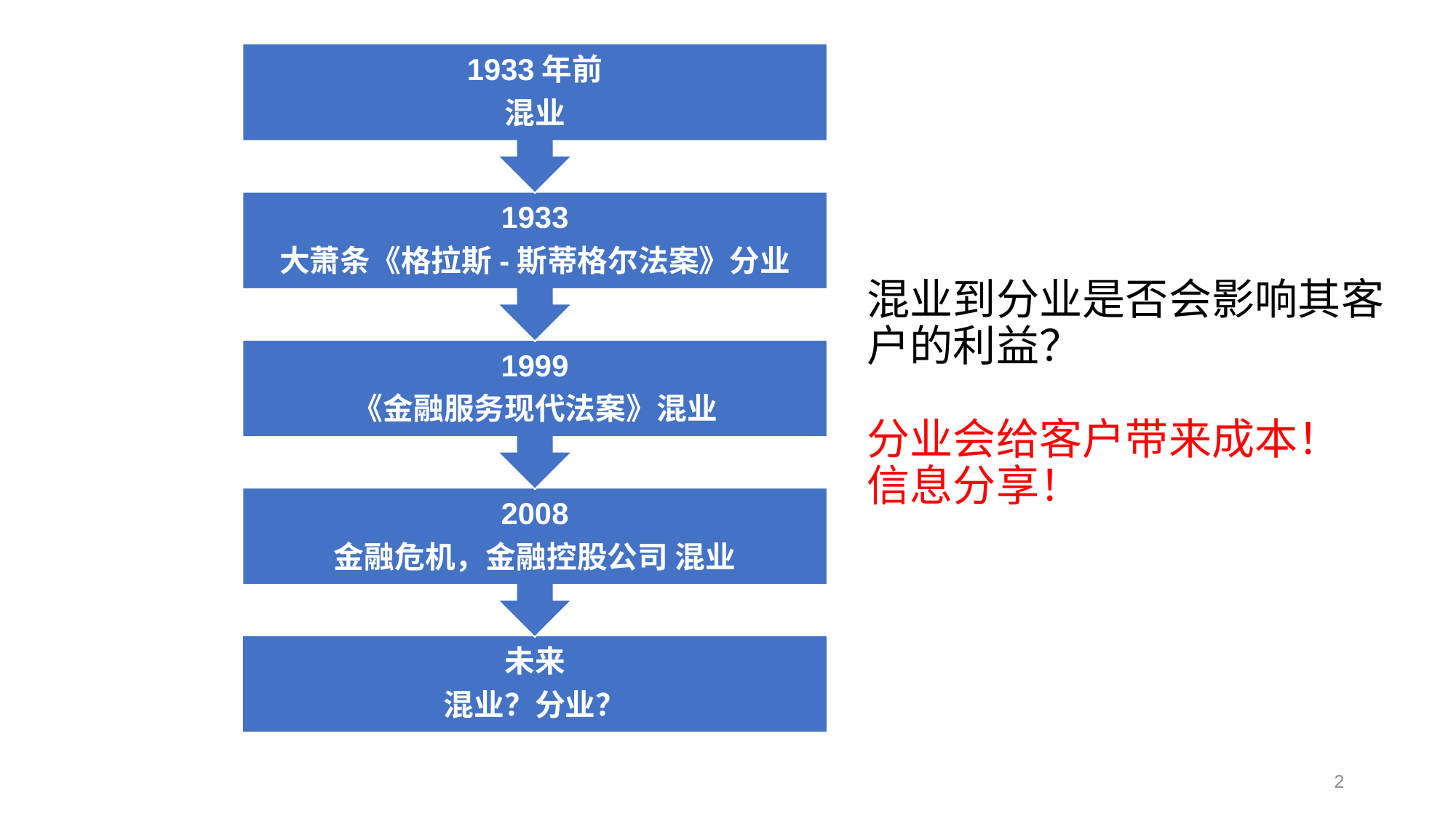

未来
混业？分业？
2008
金融危机，金融控股公司 混业
1999
《金融服务现代法案》混业
1933
大萧条《格拉斯-斯蒂格尔法案》分业
1933年前
混业
# 混业到分业是否会影响其客户的利益？ 分业会给客户带来成本！ 信息分享！
2